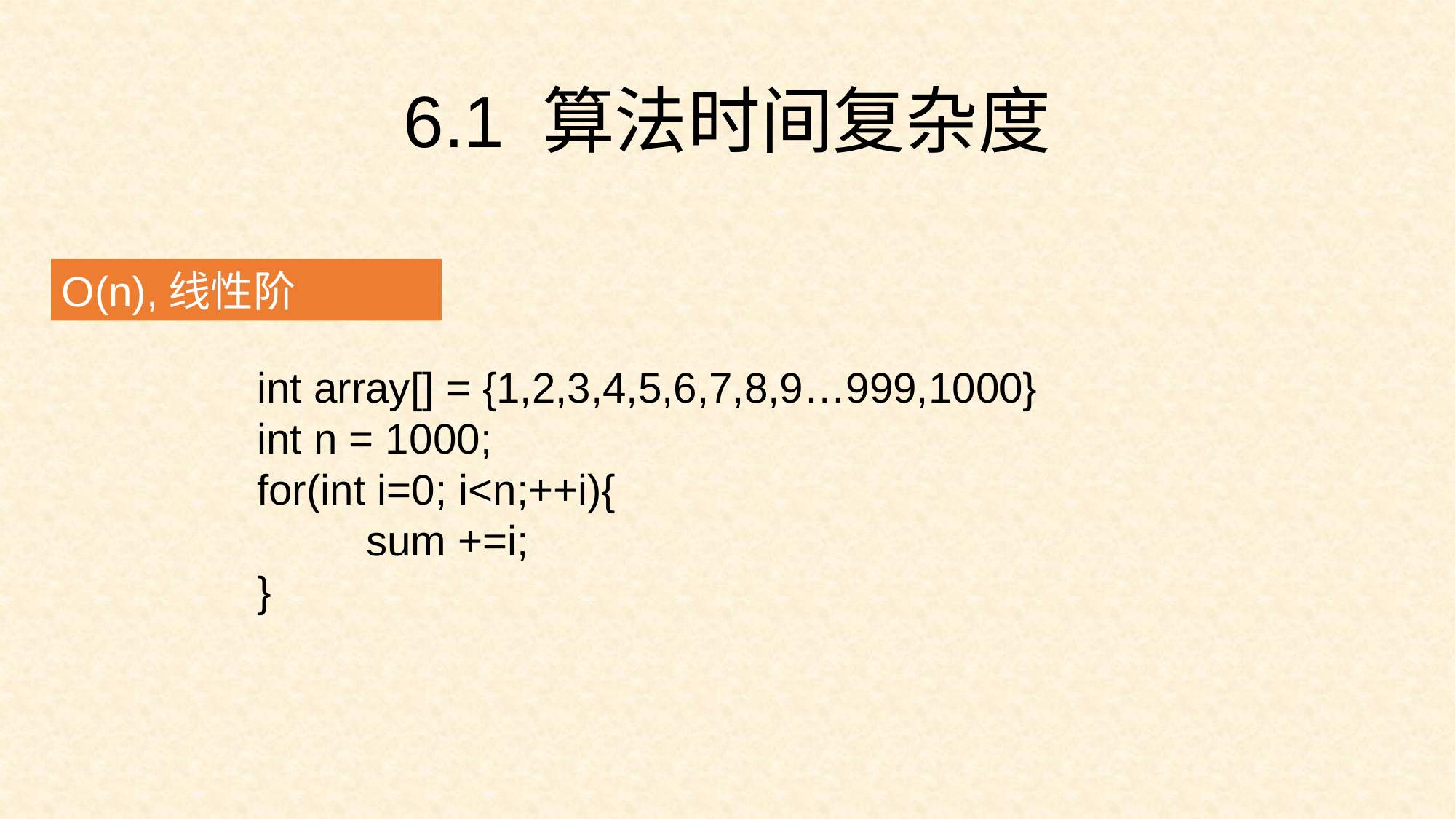

6.1 算法时间复杂度
O(n),线性阶
int array[] = {1,2,3,4,5,6,7,8,9…999,1000}
int n = 1000;
for(int i=0; i<n;++i){
	sum +=i;
}